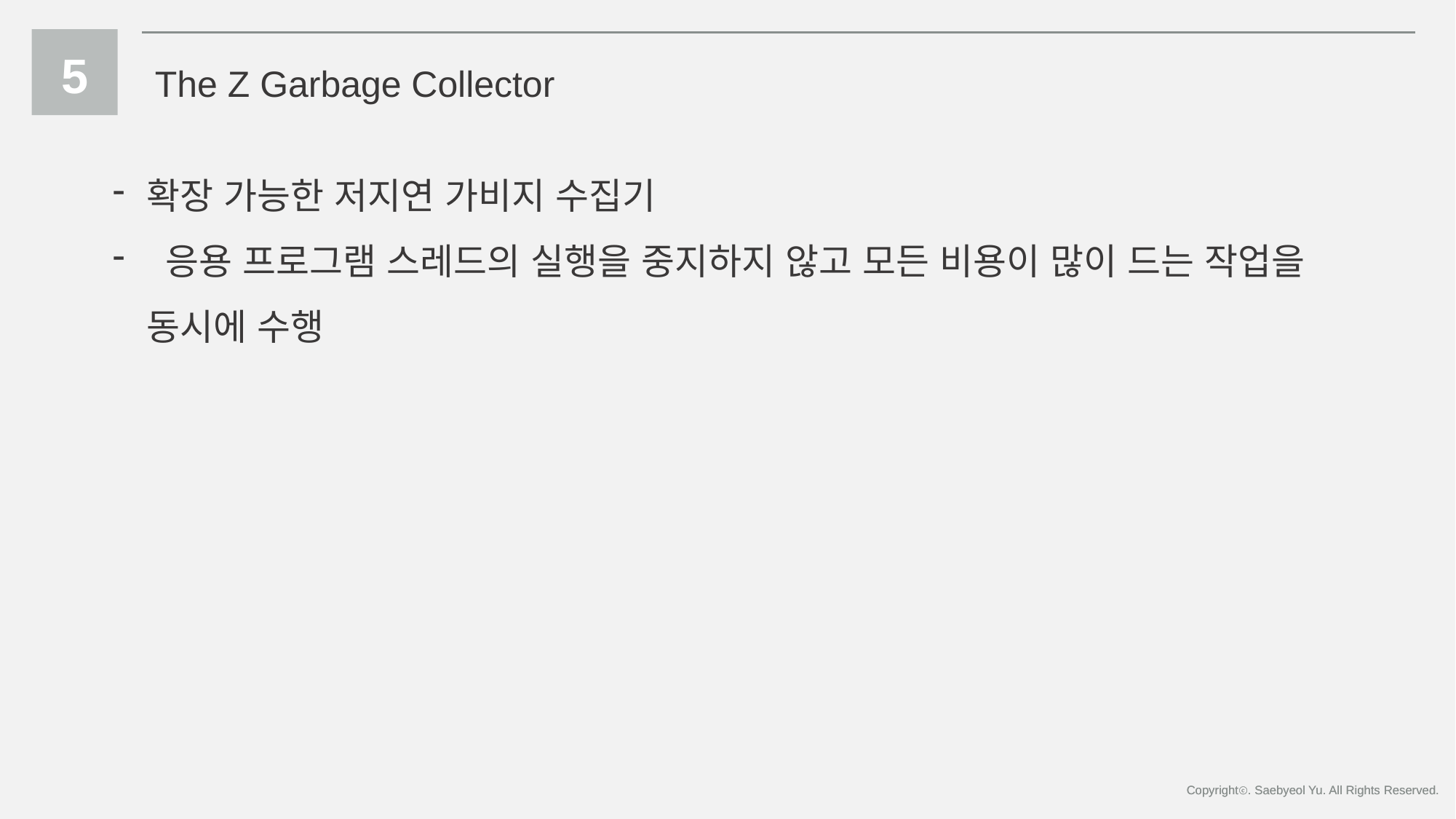

The Z Garbage Collector
5
확장 가능한 저지연 가비지 수집기
 응용 프로그램 스레드의 실행을 중지하지 않고 모든 비용이 많이 드는 작업을 동시에 수행

Copyrightⓒ. Saebyeol Yu. All Rights Reserved.